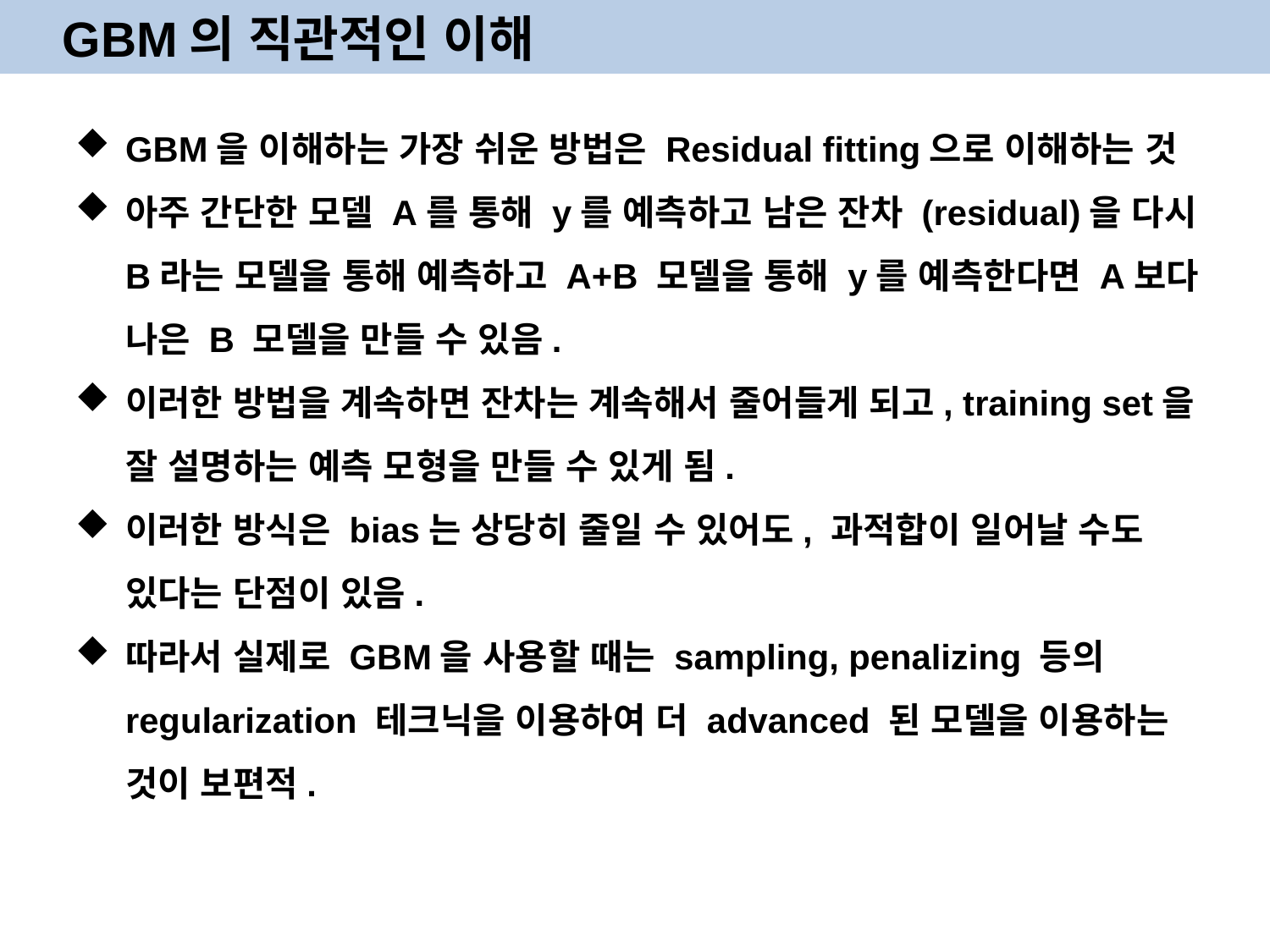

GBM의 직관적인 이해
GBM을 이해하는 가장 쉬운 방법은 Residual fitting으로 이해하는 것
아주 간단한 모델 A를 통해 y를 예측하고 남은 잔차 (residual)을 다시 B라는 모델을 통해 예측하고 A+B 모델을 통해 y를 예측한다면 A보다 나은 B 모델을 만들 수 있음.
이러한 방법을 계속하면 잔차는 계속해서 줄어들게 되고, training set을 잘 설명하는 예측 모형을 만들 수 있게 됨.
이러한 방식은 bias는 상당히 줄일 수 있어도, 과적합이 일어날 수도 있다는 단점이 있음.
따라서 실제로 GBM을 사용할 때는 sampling, penalizing 등의 regularization 테크닉을 이용하여 더 advanced 된 모델을 이용하는 것이 보편적.